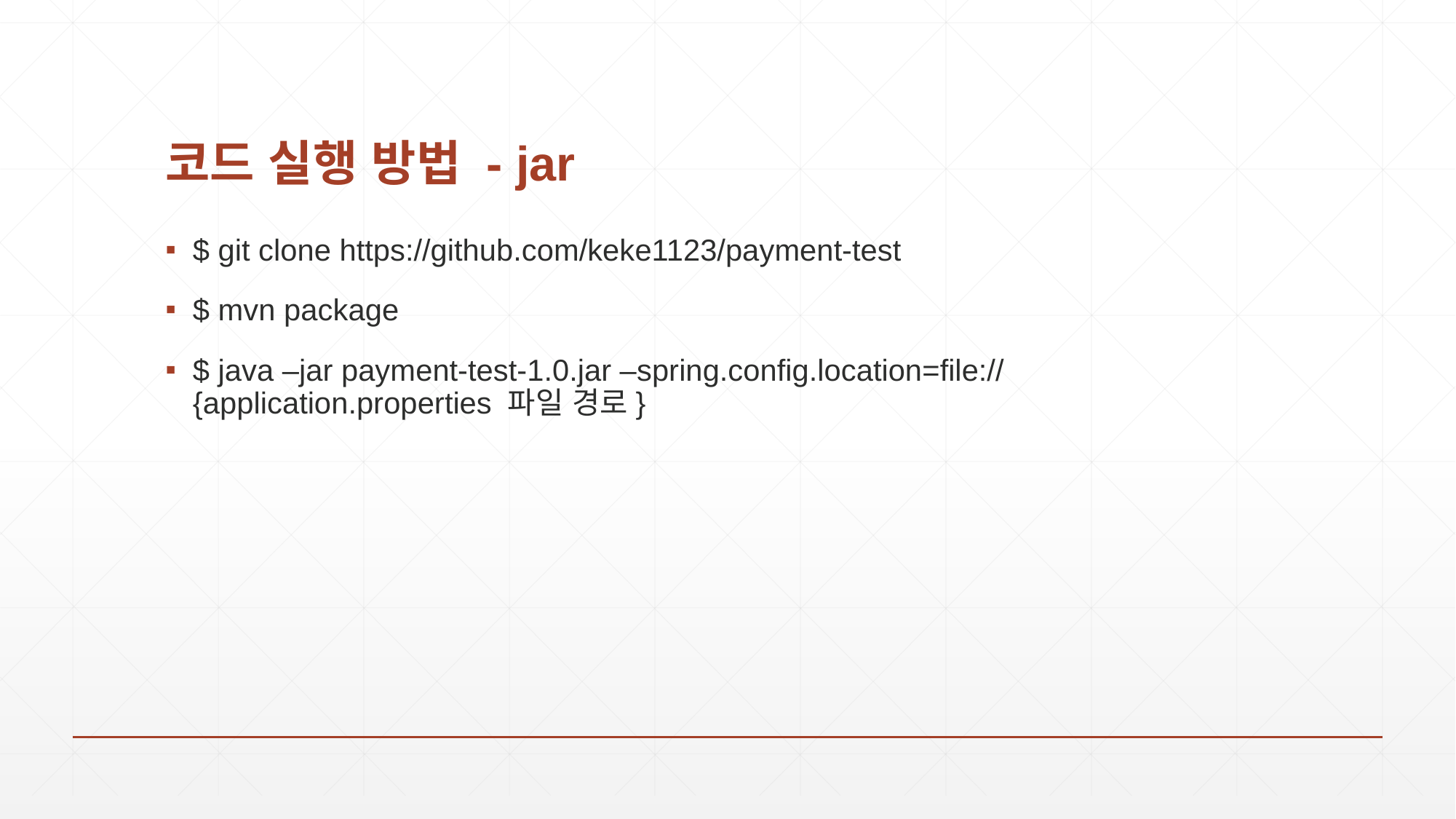

# 코드 실행 방법 - jar
$ git clone https://github.com/keke1123/payment-test
$ mvn package
$ java –jar payment-test-1.0.jar –spring.config.location=file://{application.properties 파일 경로}